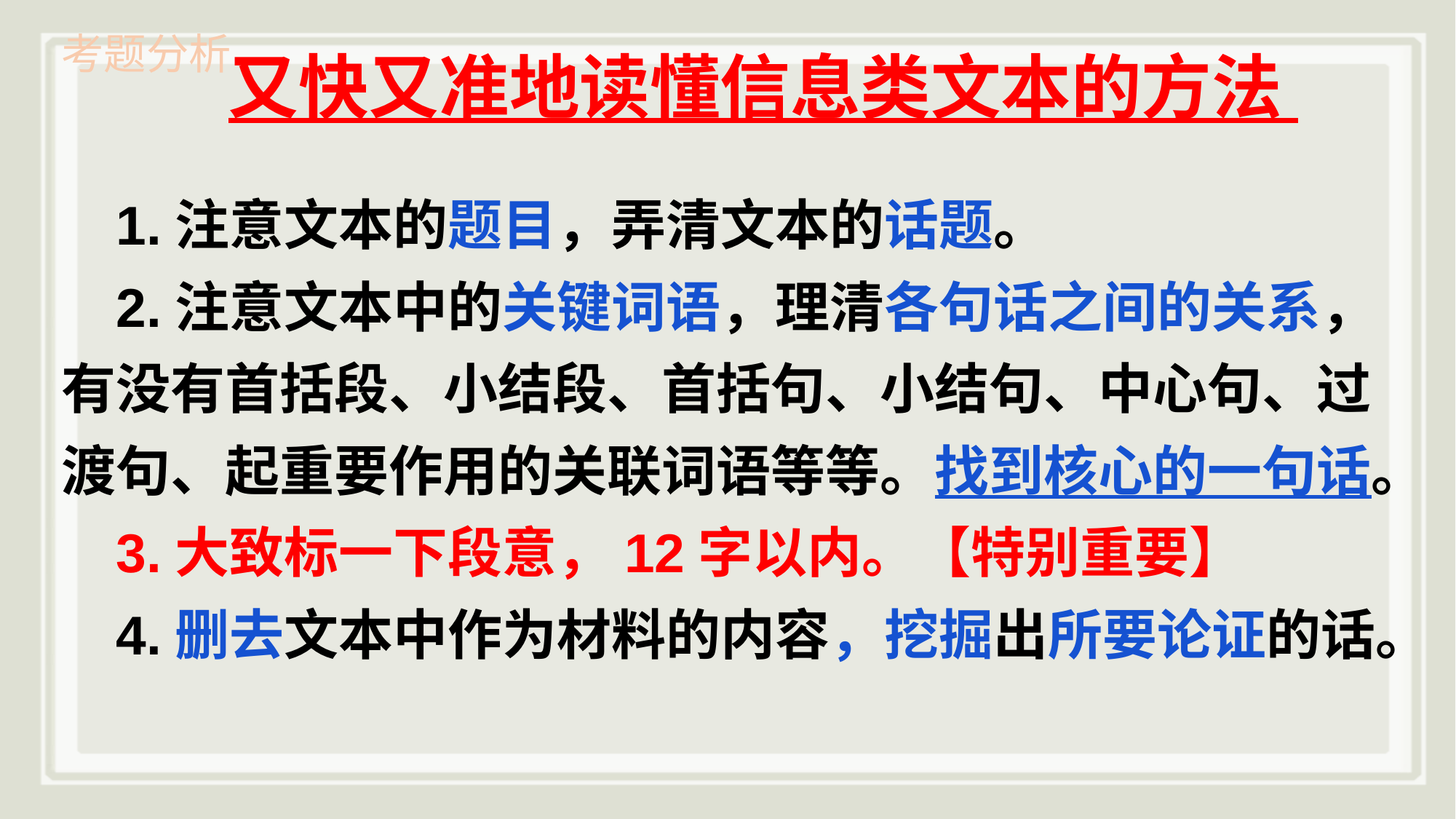

考题分析
# 又快又准地读懂信息类文本的方法
1.注意文本的题目，弄清文本的话题。
2.注意文本中的关键词语，理清各句话之间的关系，有没有首括段、小结段、首括句、小结句、中心句、过渡句、起重要作用的关联词语等等。找到核心的一句话。
3.大致标一下段意，12字以内。【特别重要】
4.删去文本中作为材料的内容，挖掘出所要论证的话。